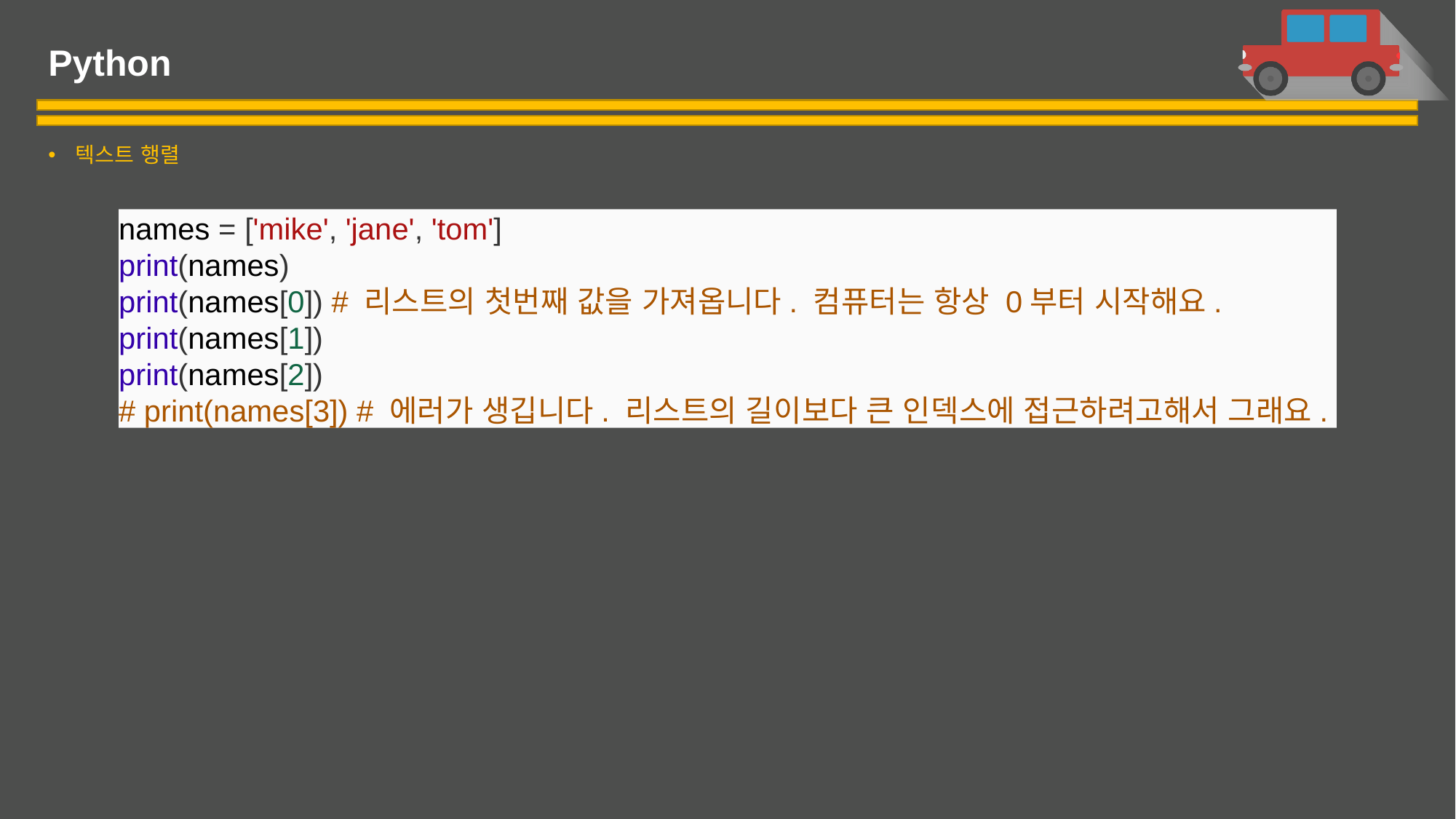

# Python
텍스트 행렬
names = ['mike', 'jane', 'tom']
print(names)​
print(names[0]) # 리스트의 첫번째 값을 가져옵니다. 컴퓨터는 항상 0부터 시작해요.
​print(names[1])
print(names[2])​
# print(names[3]) # 에러가 생깁니다. 리스트의 길이보다 큰 인덱스에 접근하려고해서 그래요.